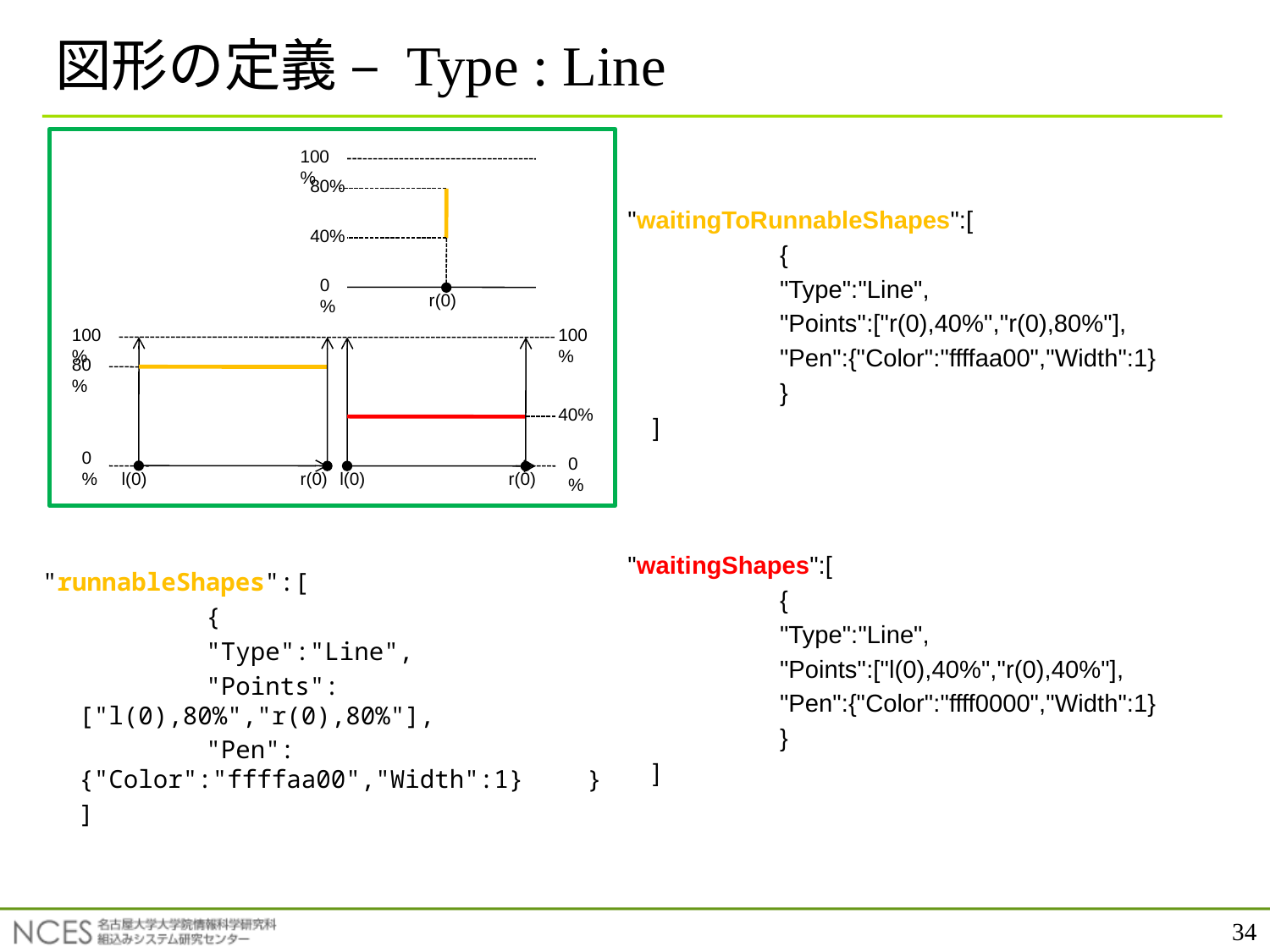

# 図形の定義 – Type : Line

"waitingToRunnableShapes":[
		{
		"Type":"Line",
		"Points":["r(0),40%","r(0),80%"],
		"Pen":{"Color":"ffffaa00","Width":1}
		}
	]

"waitingShapes":[
		{
		"Type":"Line",
		"Points":["l(0),40%","r(0),40%"],
		"Pen":{"Color":"ffff0000","Width":1}
		}
	]

100%
80%
40%
0%
r(0)
100%
100%
80%
40%
0%
0%
l(0)
r(0)
l(0)
r(0)

"runnableShapes":[
		{
		"Type":"Line",
		"Points":["l(0),80%","r(0),80%"],
		"Pen":{"Color":"ffffaa00","Width":1}	}
	]

34